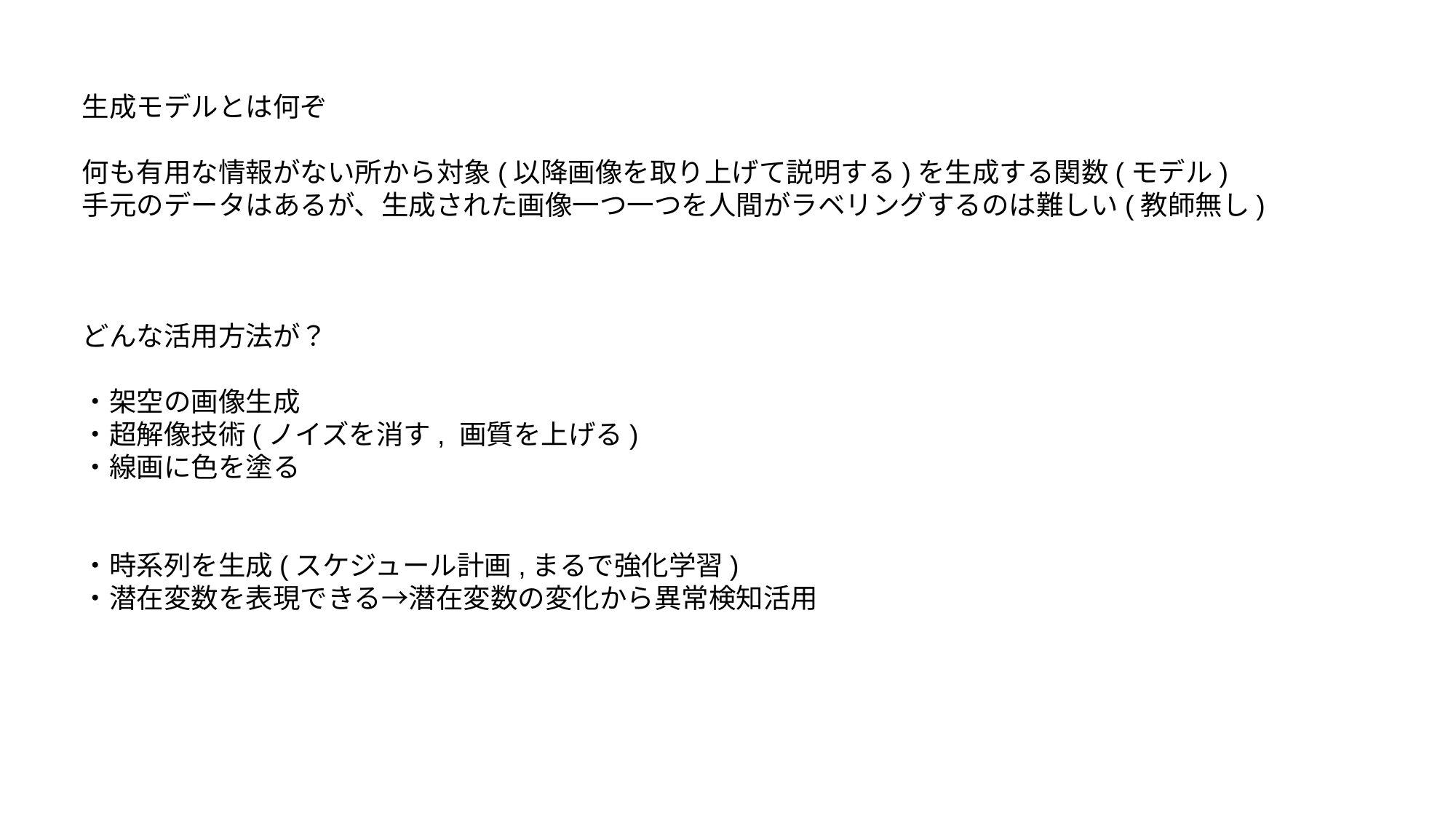

生成モデルとは何ぞ

何も有用な情報がない所から対象(以降画像を取り上げて説明する)を生成する関数(モデル)
手元のデータはあるが、生成された画像一つ一つを人間がラベリングするのは難しい(教師無し)

どんな活用方法が？

・架空の画像生成
・超解像技術(ノイズを消す, 画質を上げる)
・線画に色を塗る

・時系列を生成(スケジュール計画,まるで強化学習)
・潜在変数を表現できる→潜在変数の変化から異常検知活用